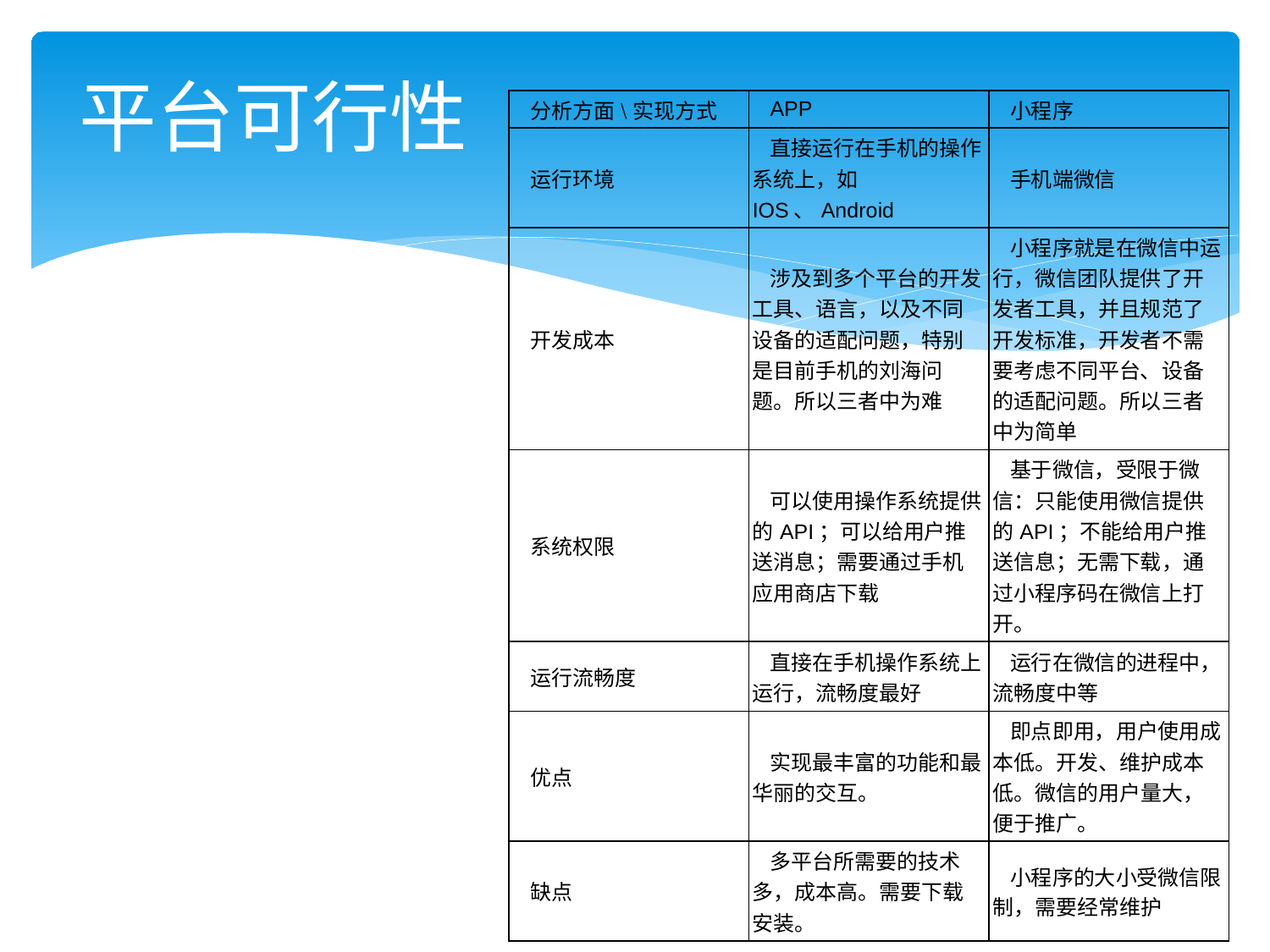

# 平台可行性
| 分析方面\实现方式 | APP | 小程序 |
| --- | --- | --- |
| 运行环境 | 直接运行在手机的操作系统上，如IOS、Android | 手机端微信 |
| 开发成本 | 涉及到多个平台的开发工具、语言，以及不同设备的适配问题，特别是目前手机的刘海问题。所以三者中为难 | 小程序就是在微信中运行，微信团队提供了开发者工具，并且规范了开发标准，开发者不需要考虑不同平台、设备的适配问题。所以三者中为简单 |
| 系统权限 | 可以使用操作系统提供的API；可以给用户推送消息；需要通过手机应用商店下载 | 基于微信，受限于微信：只能使用微信提供的API；不能给用户推送信息；无需下载，通过小程序码在微信上打开。 |
| 运行流畅度 | 直接在手机操作系统上运行，流畅度最好 | 运行在微信的进程中，流畅度中等 |
| 优点 | 实现最丰富的功能和最华丽的交互。 | 即点即用，用户使用成本低。开发、维护成本低。微信的用户量大，便于推广。 |
| 缺点 | 多平台所需要的技术多，成本高。需要下载安装。 | 小程序的大小受微信限制，需要经常维护 |